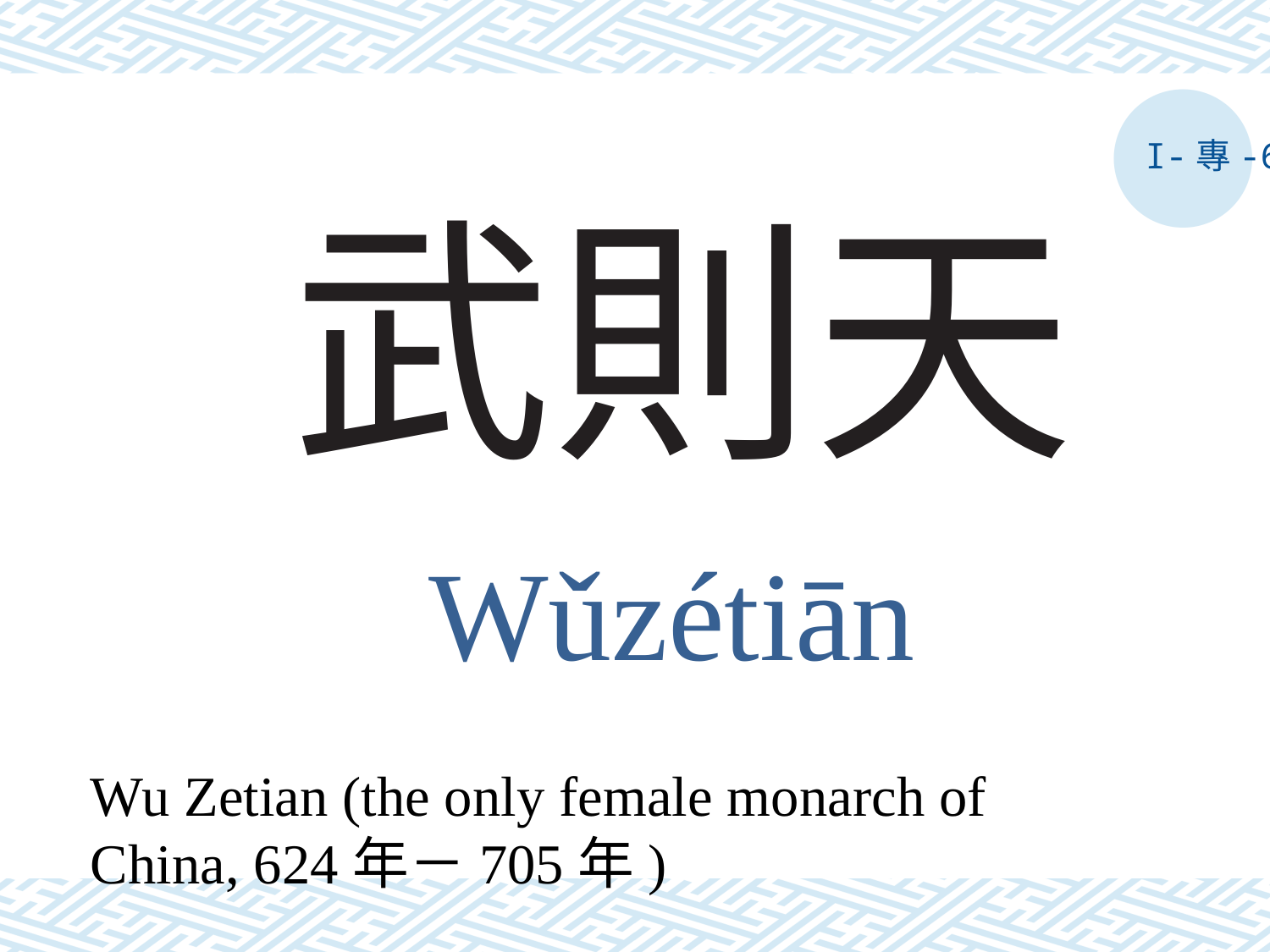

I-專-6

# 武則天
Wǔzétiān
Wu Zetian (the only female monarch of China, 624年－705年)